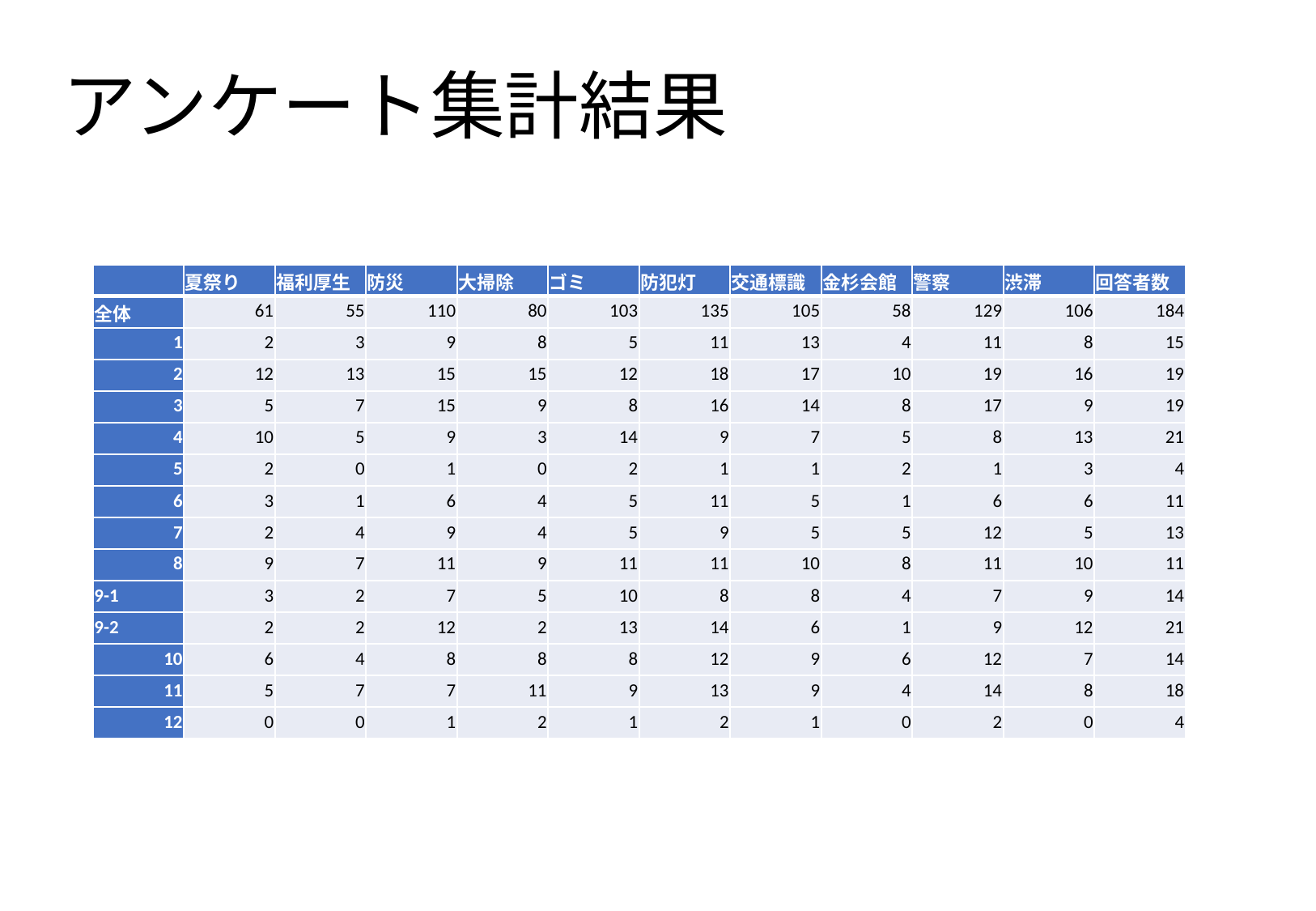

# アンケート集計結果
|  | 夏祭り | 福利厚生 | 防災 | 大掃除 | ゴミ | 防犯灯 | 交通標識 | 金杉会館 | 警察 | 渋滞 | 回答者数 |
| --- | --- | --- | --- | --- | --- | --- | --- | --- | --- | --- | --- |
| 全体 | 61 | 55 | 110 | 80 | 103 | 135 | 105 | 58 | 129 | 106 | 184 |
| 1 | 2 | 3 | 9 | 8 | 5 | 11 | 13 | 4 | 11 | 8 | 15 |
| 2 | 12 | 13 | 15 | 15 | 12 | 18 | 17 | 10 | 19 | 16 | 19 |
| 3 | 5 | 7 | 15 | 9 | 8 | 16 | 14 | 8 | 17 | 9 | 19 |
| 4 | 10 | 5 | 9 | 3 | 14 | 9 | 7 | 5 | 8 | 13 | 21 |
| 5 | 2 | 0 | 1 | 0 | 2 | 1 | 1 | 2 | 1 | 3 | 4 |
| 6 | 3 | 1 | 6 | 4 | 5 | 11 | 5 | 1 | 6 | 6 | 11 |
| 7 | 2 | 4 | 9 | 4 | 5 | 9 | 5 | 5 | 12 | 5 | 13 |
| 8 | 9 | 7 | 11 | 9 | 11 | 11 | 10 | 8 | 11 | 10 | 11 |
| 9-1 | 3 | 2 | 7 | 5 | 10 | 8 | 8 | 4 | 7 | 9 | 14 |
| 9-2 | 2 | 2 | 12 | 2 | 13 | 14 | 6 | 1 | 9 | 12 | 21 |
| 10 | 6 | 4 | 8 | 8 | 8 | 12 | 9 | 6 | 12 | 7 | 14 |
| 11 | 5 | 7 | 7 | 11 | 9 | 13 | 9 | 4 | 14 | 8 | 18 |
| 12 | 0 | 0 | 1 | 2 | 1 | 2 | 1 | 0 | 2 | 0 | 4 |